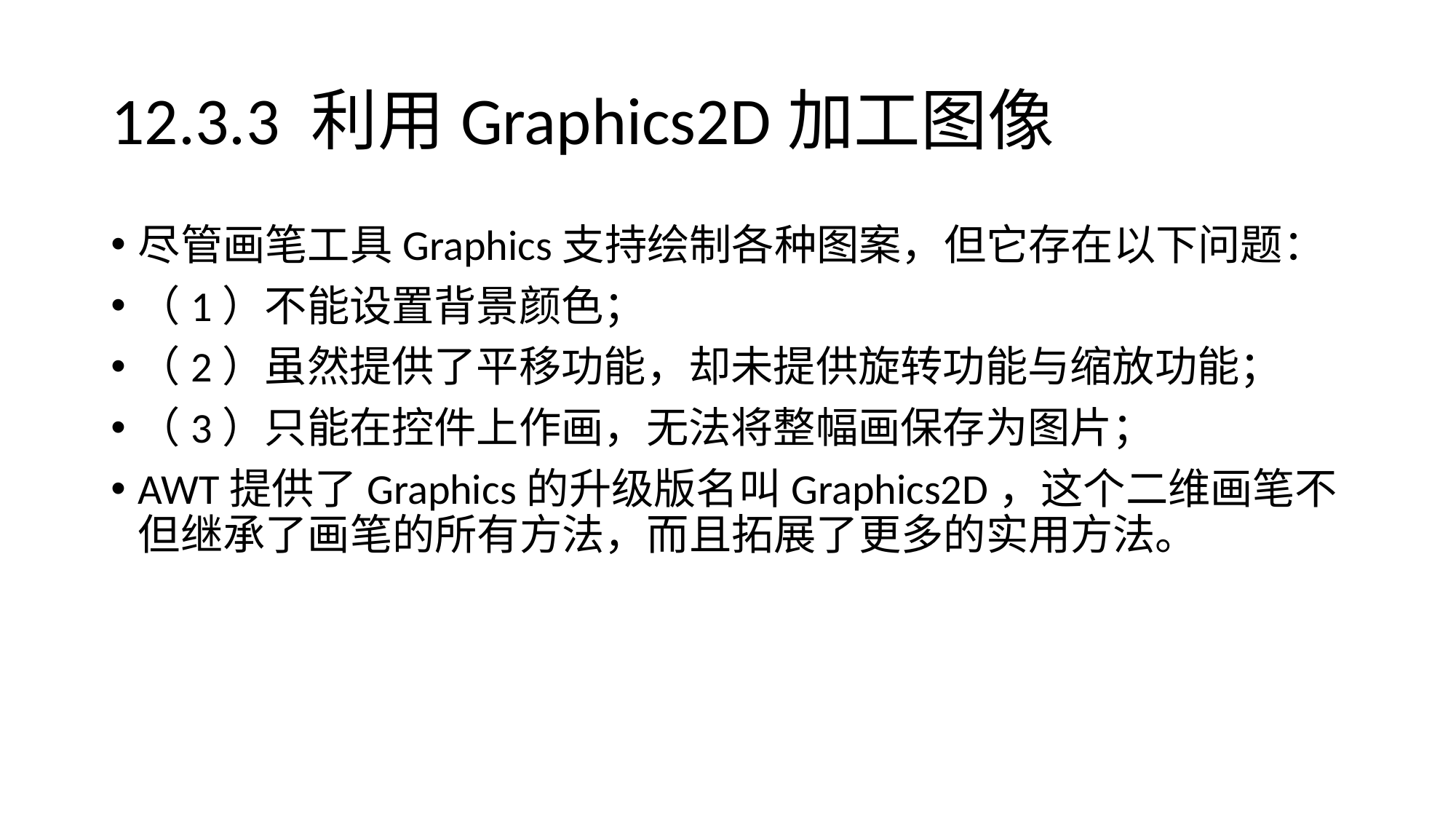

# 12.3.3 利用Graphics2D加工图像
尽管画笔工具Graphics支持绘制各种图案，但它存在以下问题：
（1）不能设置背景颜色；
（2）虽然提供了平移功能，却未提供旋转功能与缩放功能；
（3）只能在控件上作画，无法将整幅画保存为图片；
AWT提供了Graphics的升级版名叫Graphics2D，这个二维画笔不但继承了画笔的所有方法，而且拓展了更多的实用方法。